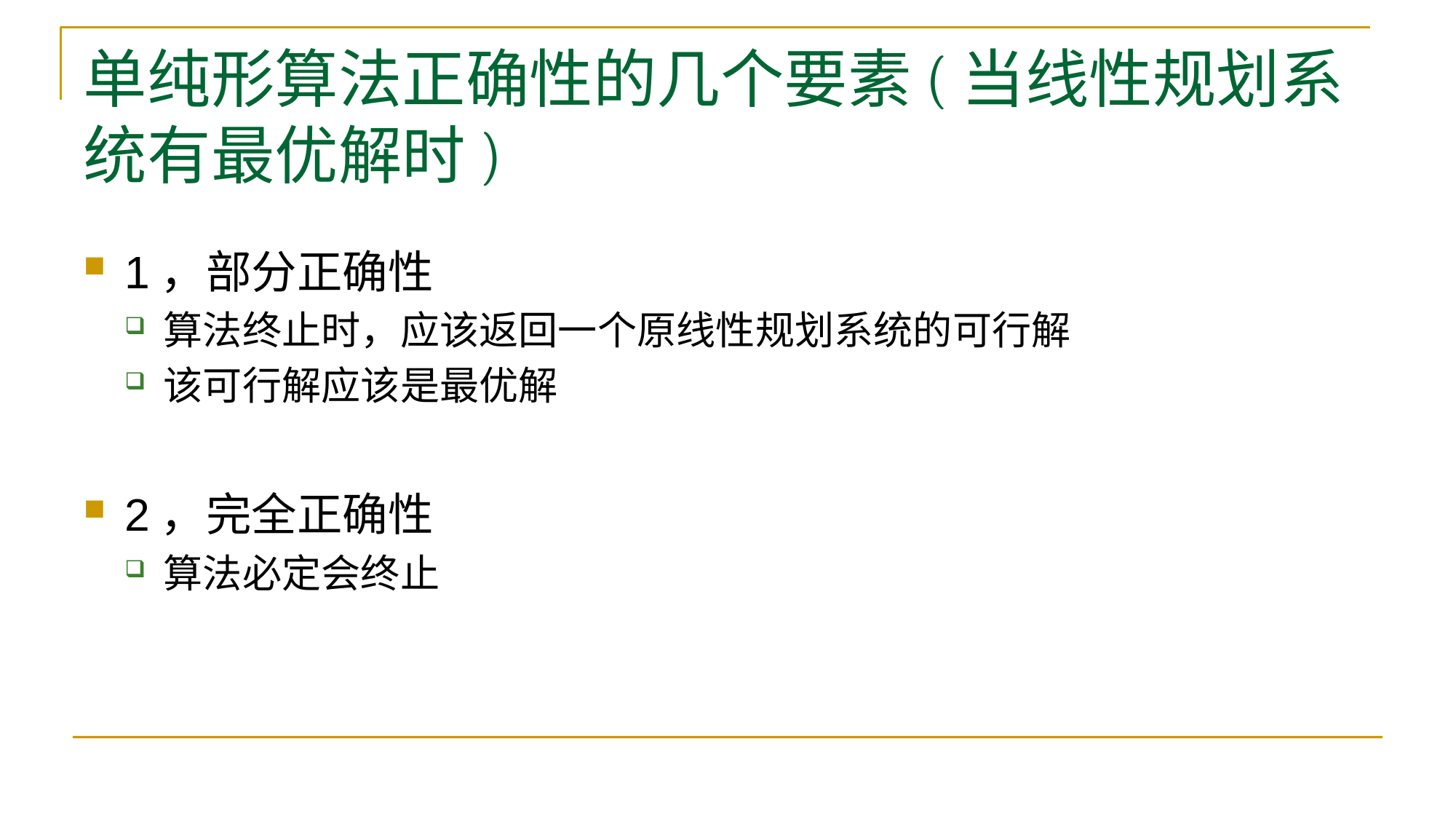

# 单纯形算法正确性的几个要素(当线性规划系统有最优解时)
1，部分正确性
算法终止时，应该返回一个原线性规划系统的可行解
该可行解应该是最优解

2，完全正确性
算法必定会终止